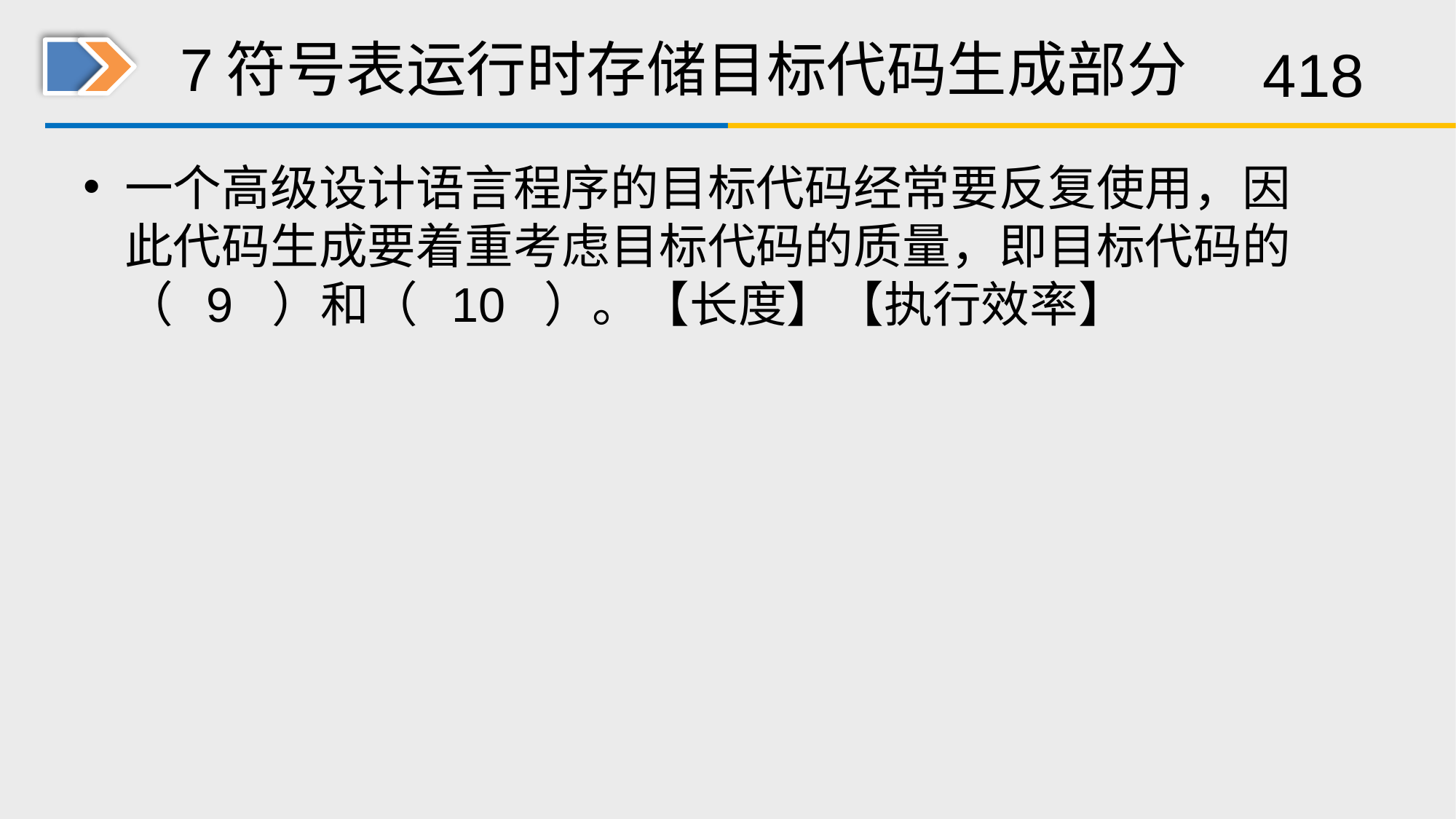

# 7符号表运行时存储目标代码生成部分
418
一个高级设计语言程序的目标代码经常要反复使用，因此代码生成要着重考虑目标代码的质量，即目标代码的（  9  ）和（  10  ）。【长度】【执行效率】